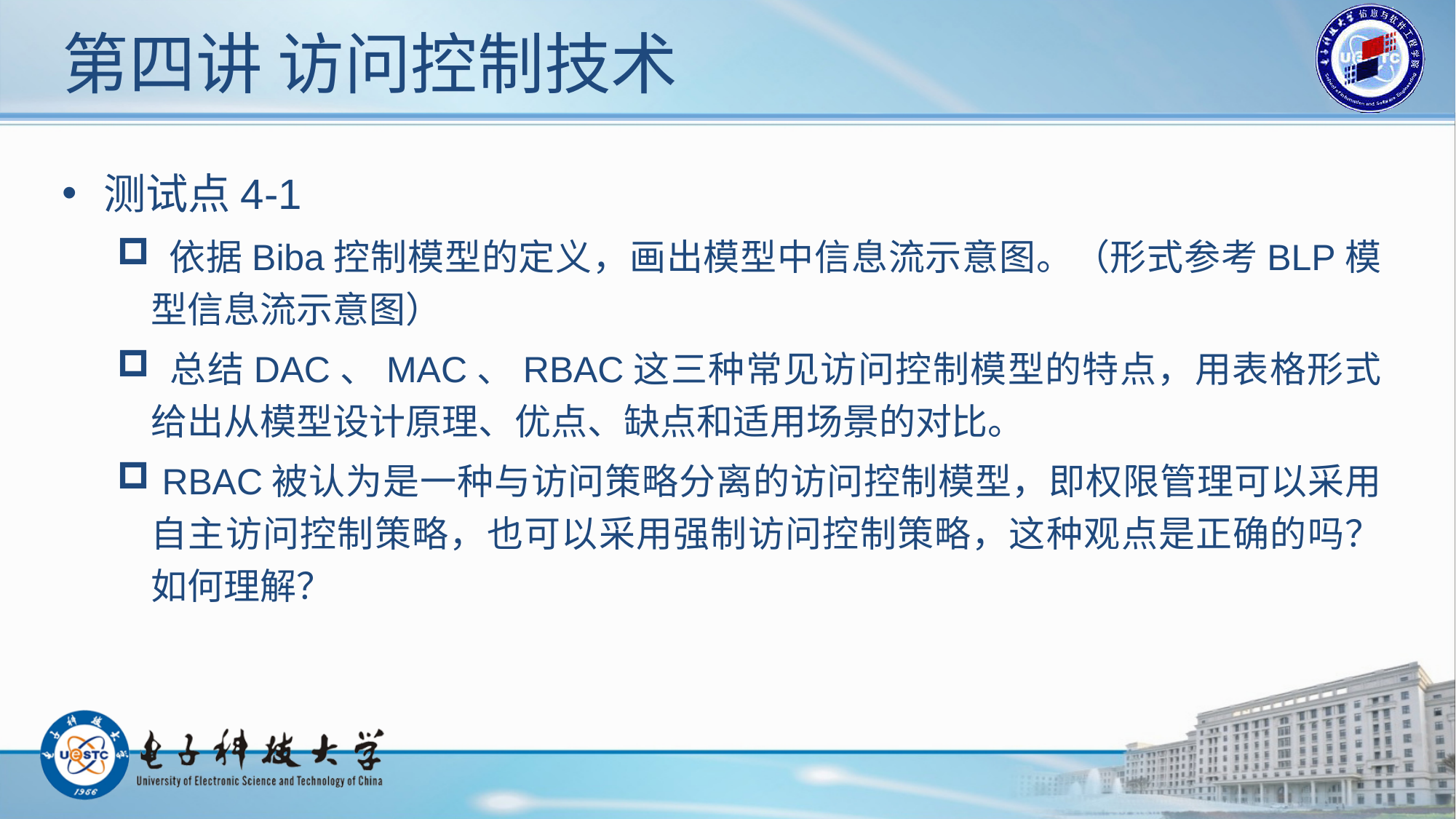

# 第四讲 访问控制技术
测试点4-1
 依据Biba控制模型的定义，画出模型中信息流示意图。（形式参考BLP模型信息流示意图）
 总结DAC、MAC、RBAC这三种常见访问控制模型的特点，用表格形式给出从模型设计原理、优点、缺点和适用场景的对比。
 RBAC被认为是一种与访问策略分离的访问控制模型，即权限管理可以采用自主访问控制策略，也可以采用强制访问控制策略，这种观点是正确的吗？如何理解？